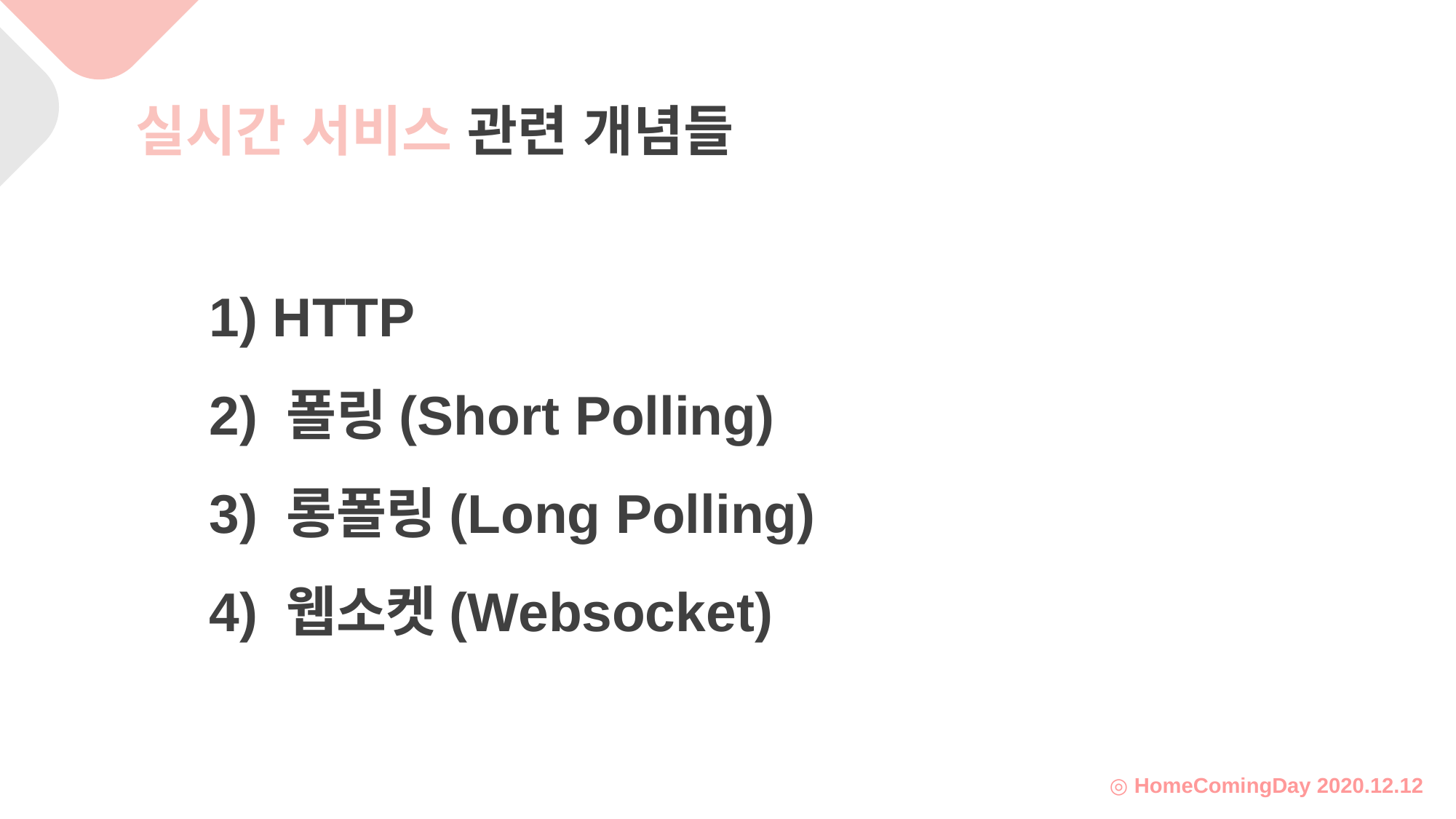

실시간 서비스 관련 개념들
1) HTTP
2) 폴링(Short Polling)
3) 롱폴링(Long Polling)
4) 웹소켓(Websocket)
◎ HomeComingDay 2020.12.12